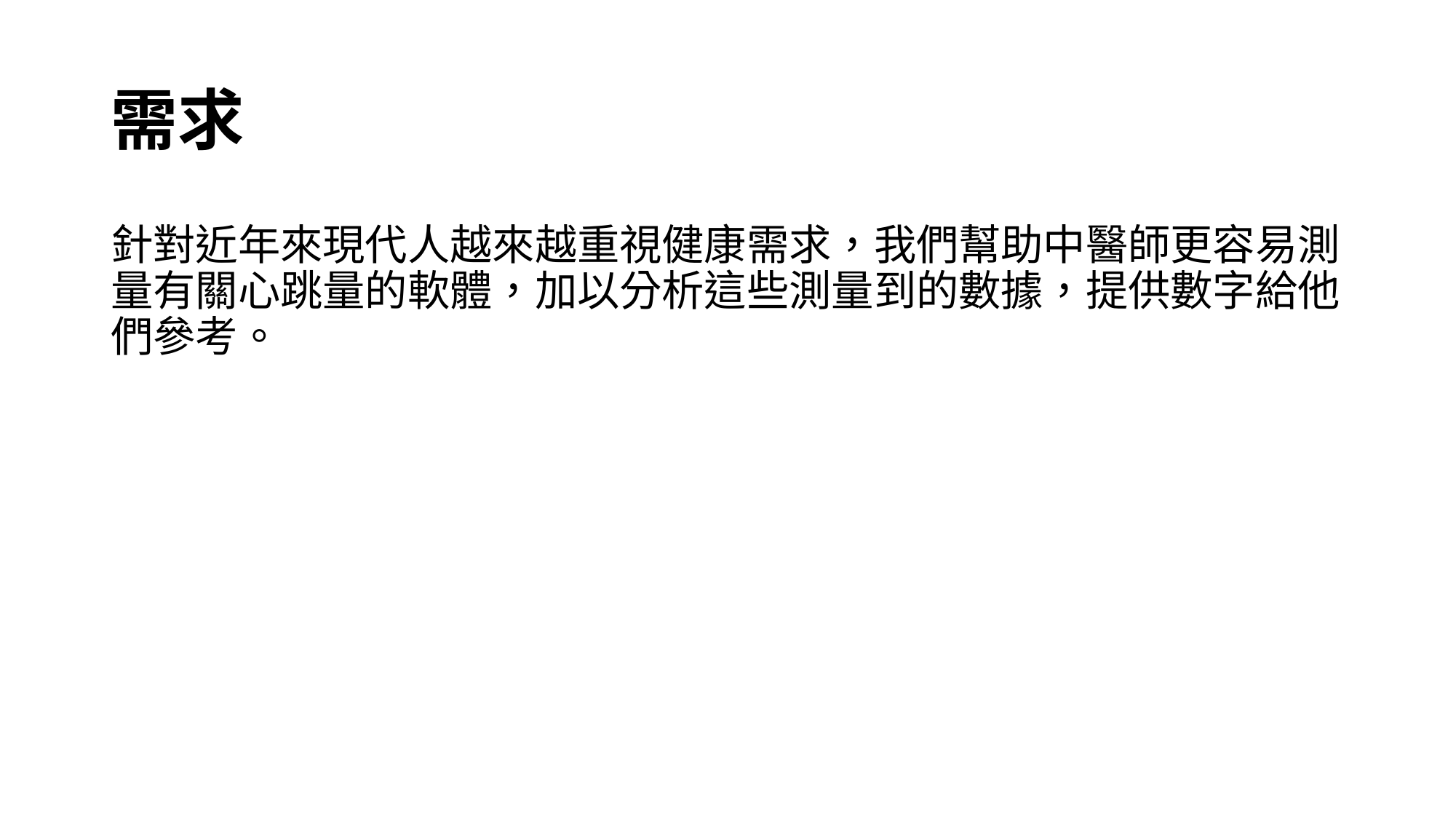

# 需求
針對近年來現代人越來越重視健康需求，我們幫助中醫師更容易測量有關心跳量的軟體，加以分析這些測量到的數據，提供數字給他們參考。